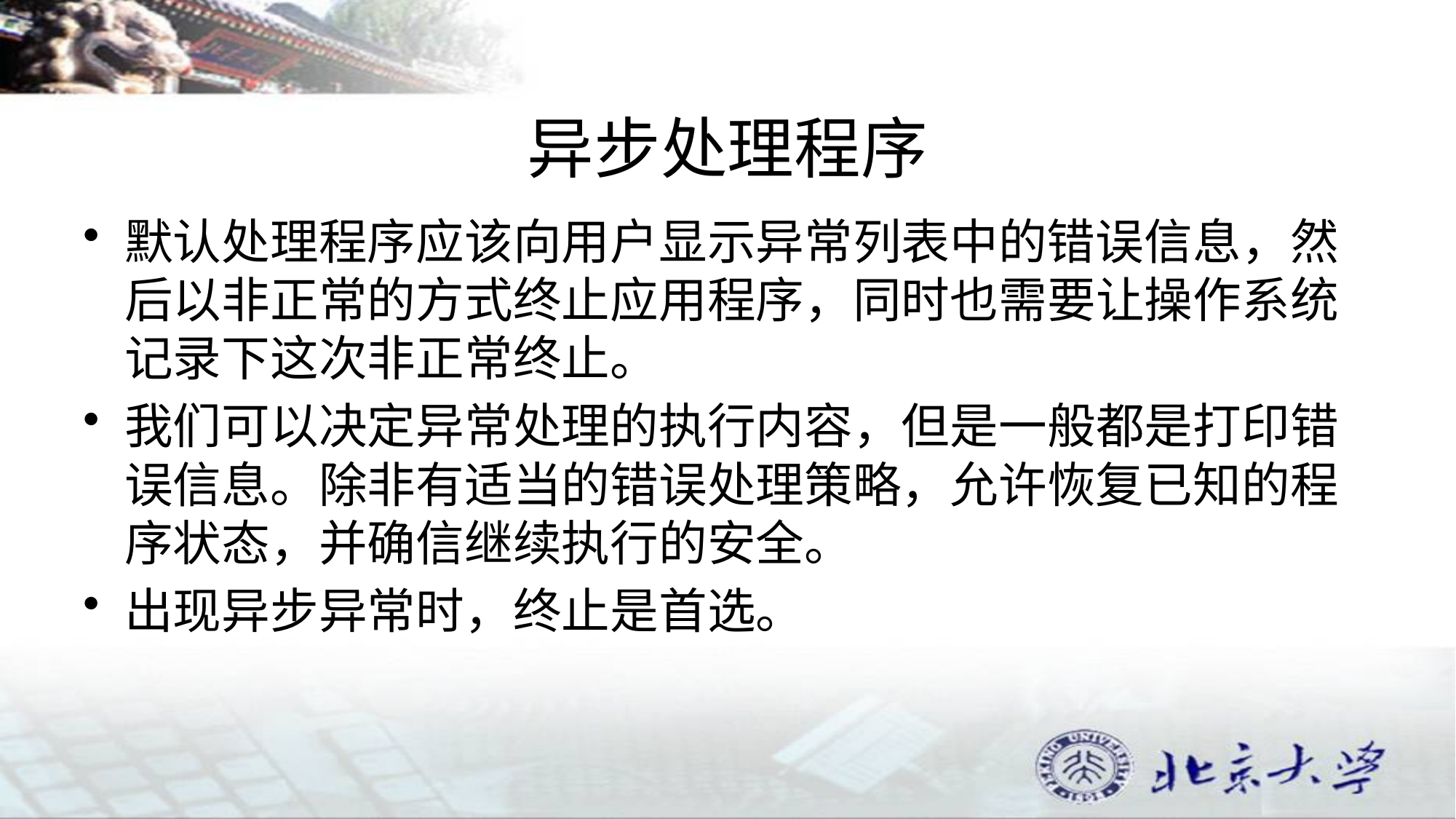

# 异步处理程序
默认处理程序应该向用户显示异常列表中的错误信息，然后以非正常的方式终止应用程序，同时也需要让操作系统记录下这次非正常终止。
我们可以决定异常处理的执行内容，但是一般都是打印错误信息。除非有适当的错误处理策略，允许恢复已知的程序状态，并确信继续执行的安全。
出现异步异常时，终止是首选。